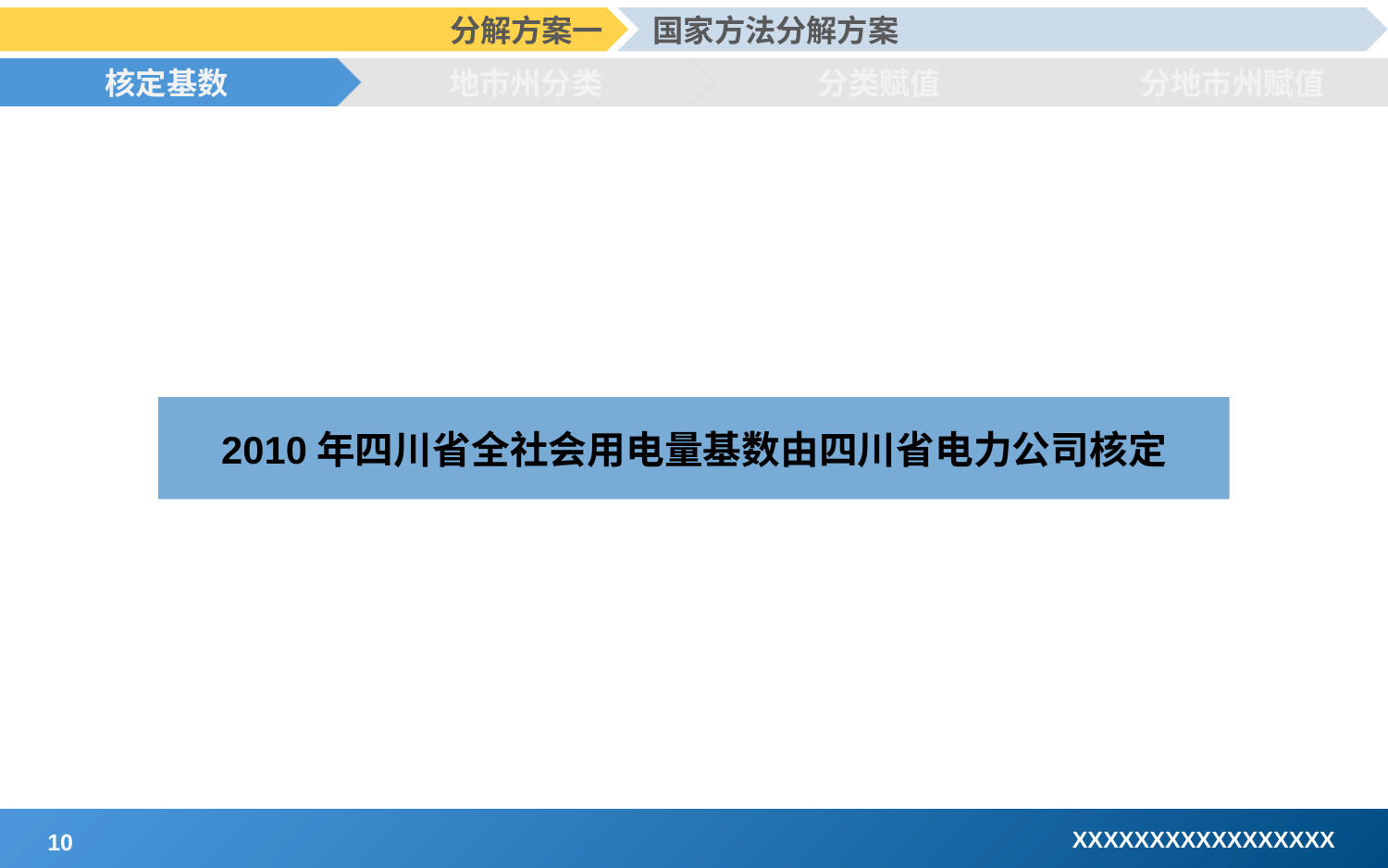

分解方案一
国家方法分解方案
核定基数
地市州分类
分类赋值
分地市州赋值
2010年四川省全社会用电量基数由四川省电力公司核定